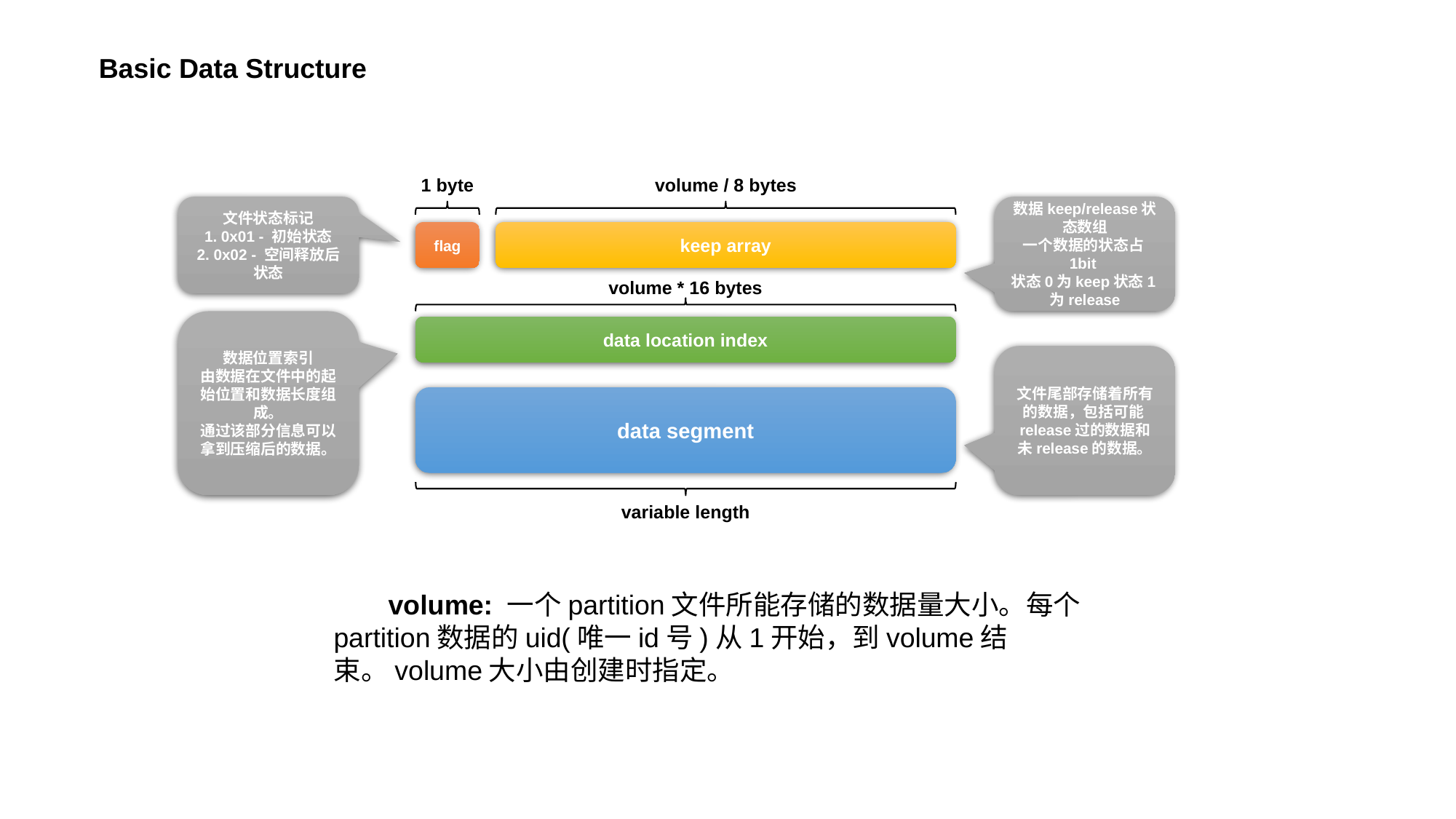

Basic Data Structure

1 byte
volume / 8 bytes

flag
keep array
data location index
data segment
volume * 16 bytes
文件状态标记
1. 0x01 - 初始状态
2. 0x02 - 空间释放后状态
数据keep/release状态数组
一个数据的状态占1bit
状态0为keep状态1为release

数据位置索引
由数据在文件中的起始位置和数据长度组成。
通过该部分信息可以拿到压缩后的数据。
文件尾部存储着所有的数据，包括可能release过的数据和未release的数据。
variable length
volume: 一个partition文件所能存储的数据量大小。每个partition数据的uid(唯一id号)从1开始，到volume结束。volume大小由创建时指定。